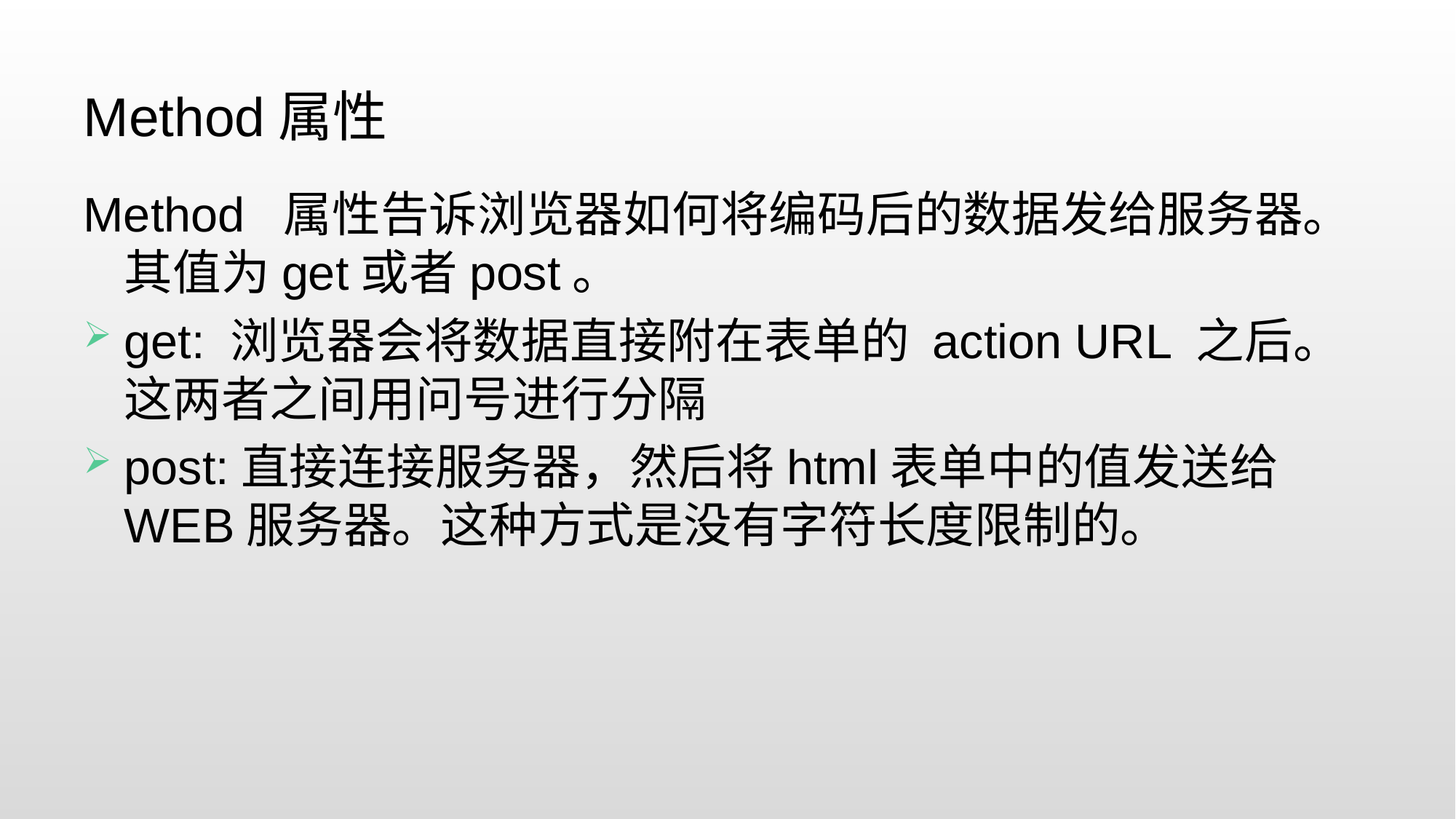

# Method属性
Method  属性告诉浏览器如何将编码后的数据发给服务器。其值为get或者post。
get: 浏览器会将数据直接附在表单的 action URL 之后。这两者之间用问号进行分隔
post:直接连接服务器，然后将html表单中的值发送给WEB服务器。这种方式是没有字符长度限制的。